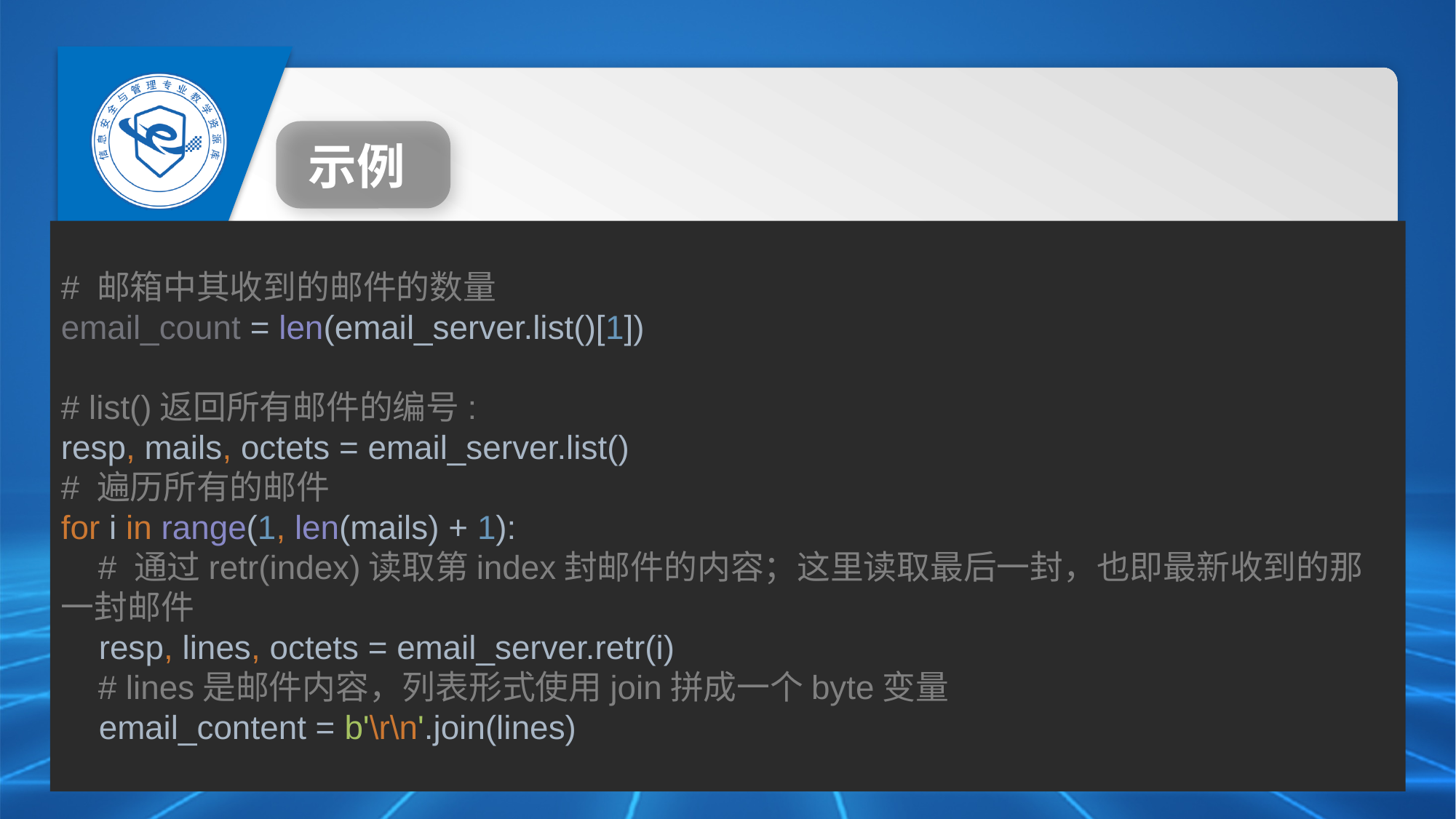

示例
# 邮箱中其收到的邮件的数量
email_count = len(email_server.list()[1])
# list()返回所有邮件的编号:
resp, mails, octets = email_server.list()
# 遍历所有的邮件
for i in range(1, len(mails) + 1):
    # 通过retr(index)读取第index封邮件的内容；这里读取最后一封，也即最新收到的那一封邮件
    resp, lines, octets = email_server.retr(i)
    # lines是邮件内容，列表形式使用join拼成一个byte变量
    email_content = b'\r\n'.join(lines)